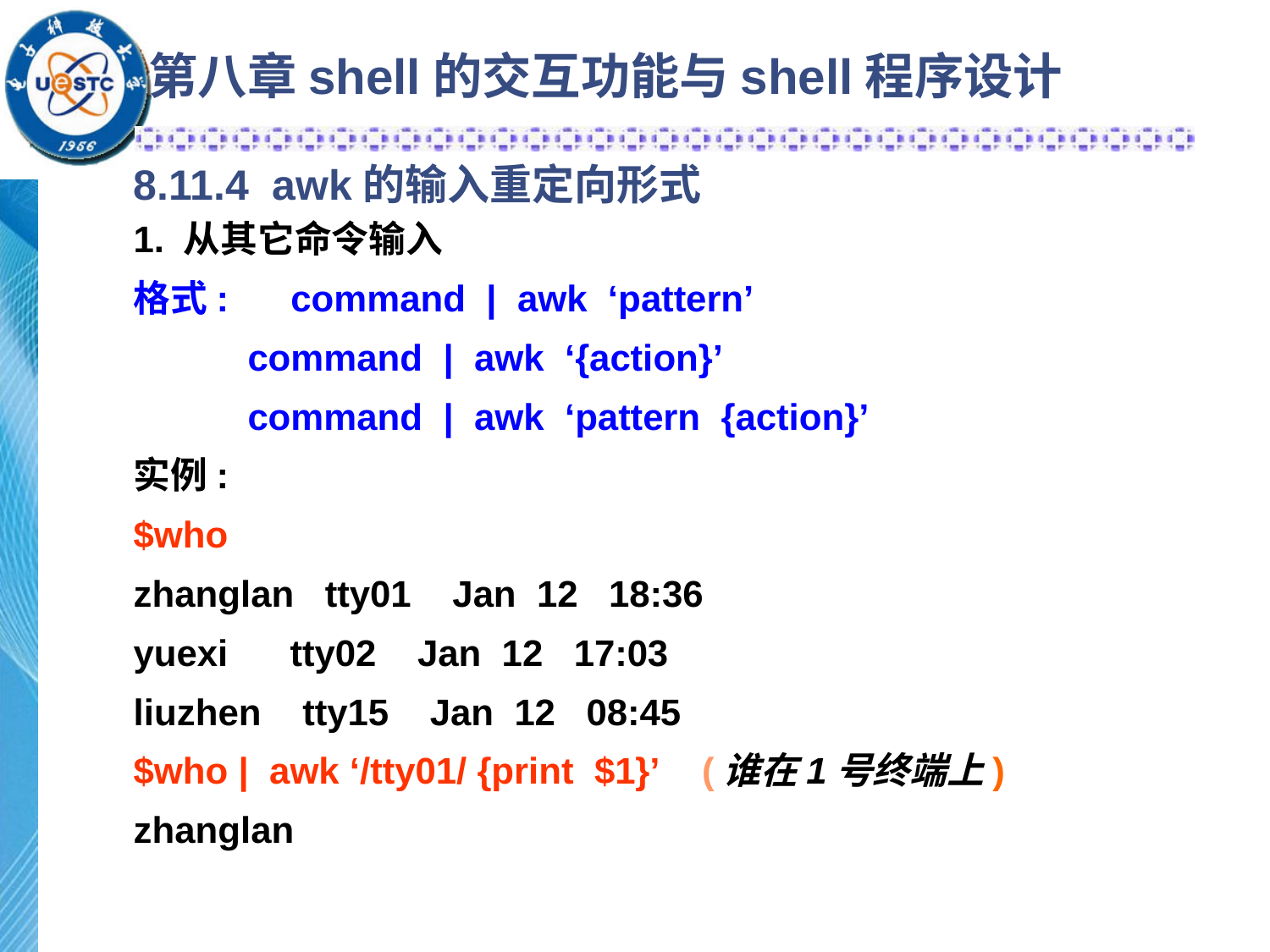

第八章shell的交互功能与shell程序设计
8.11.4  awk的输入重定向形式
1. 从其它命令输入
格式:      command  |  awk  ‘pattern’
           command  |  awk  ‘{action}’
           command  |  awk  ‘pattern  {action}’
实例:
$who
zhanglan   tty01    Jan  12   18:36
yuexi      tty02    Jan  12   17:03
liuzhen    tty15    Jan  12   08:45
$who |  awk ‘/tty01/ {print  $1}’    (谁在1号终端上)
zhanglan